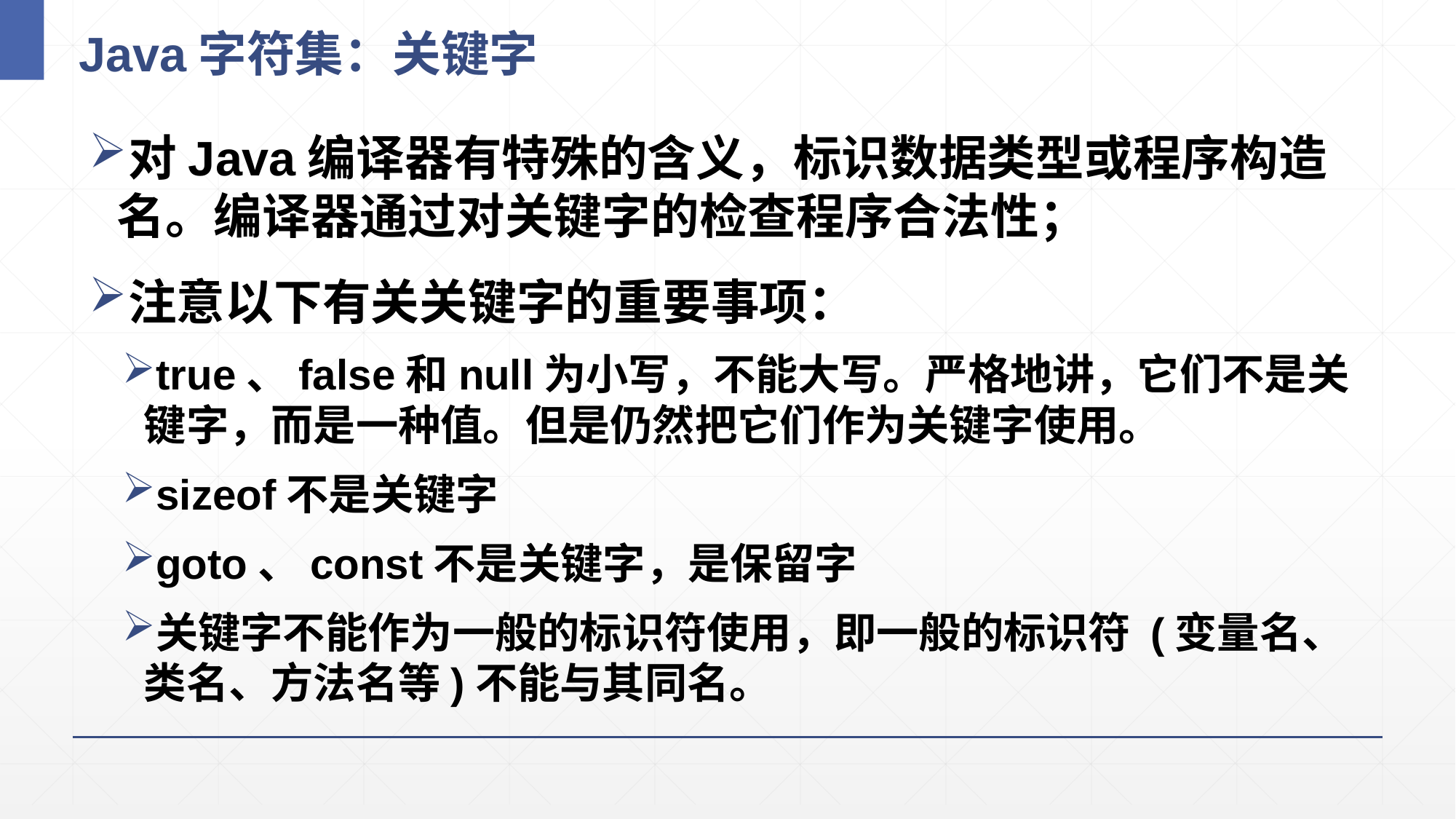

# Java字符集：关键字
对Java编译器有特殊的含义，标识数据类型或程序构造名。编译器通过对关键字的检查程序合法性；
注意以下有关关键字的重要事项：
true、false和null为小写，不能大写。严格地讲，它们不是关键字，而是一种值。但是仍然把它们作为关键字使用。
sizeof不是关键字
goto、const不是关键字，是保留字
关键字不能作为一般的标识符使用，即一般的标识符 (变量名、类名、方法名等)不能与其同名。